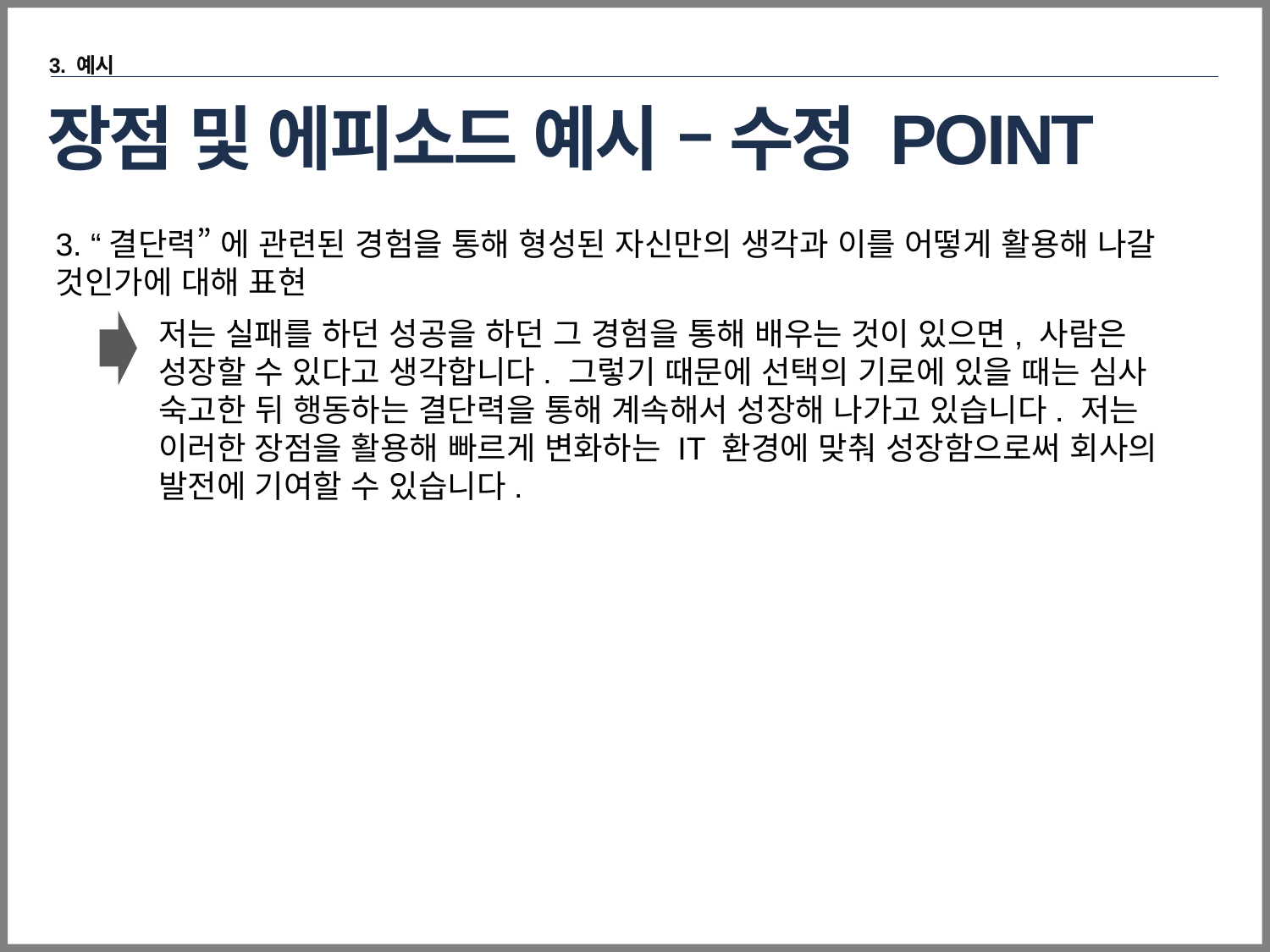

3. 예시
# 장점 및 에피소드 예시 – 수정 POINT
3. “결단력” 에 관련된 경험을 통해 형성된 자신만의 생각과 이를 어떻게 활용해 나갈 것인가에 대해 표현
저는 실패를 하던 성공을 하던 그 경험을 통해 배우는 것이 있으면, 사람은 성장할 수 있다고 생각합니다. 그렇기 때문에 선택의 기로에 있을 때는 심사 숙고한 뒤 행동하는 결단력을 통해 계속해서 성장해 나가고 있습니다. 저는 이러한 장점을 활용해 빠르게 변화하는 IT 환경에 맞춰 성장함으로써 회사의 발전에 기여할 수 있습니다.